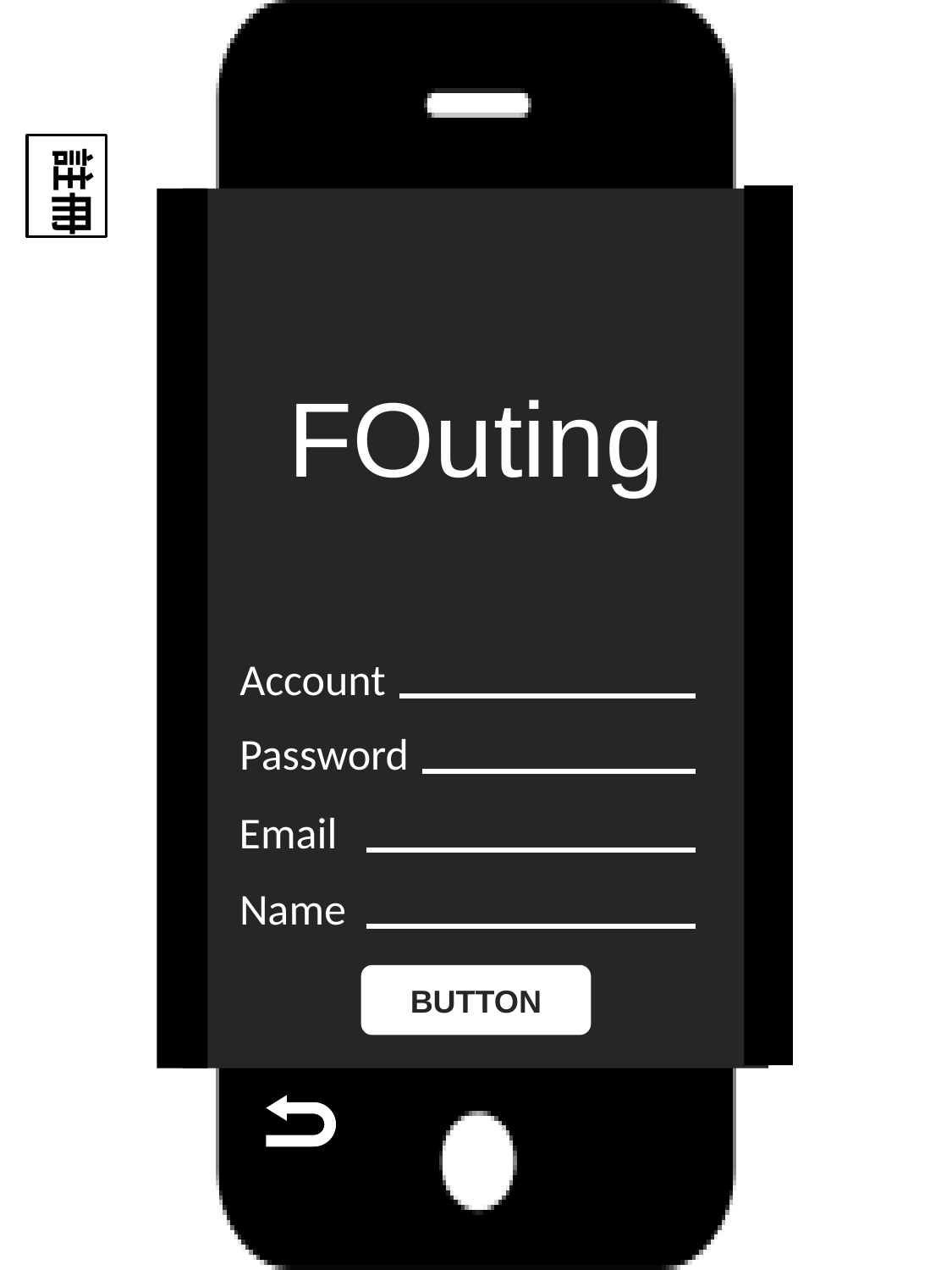

註冊

FOuting
Account
Password
Email
Name
BUTTON